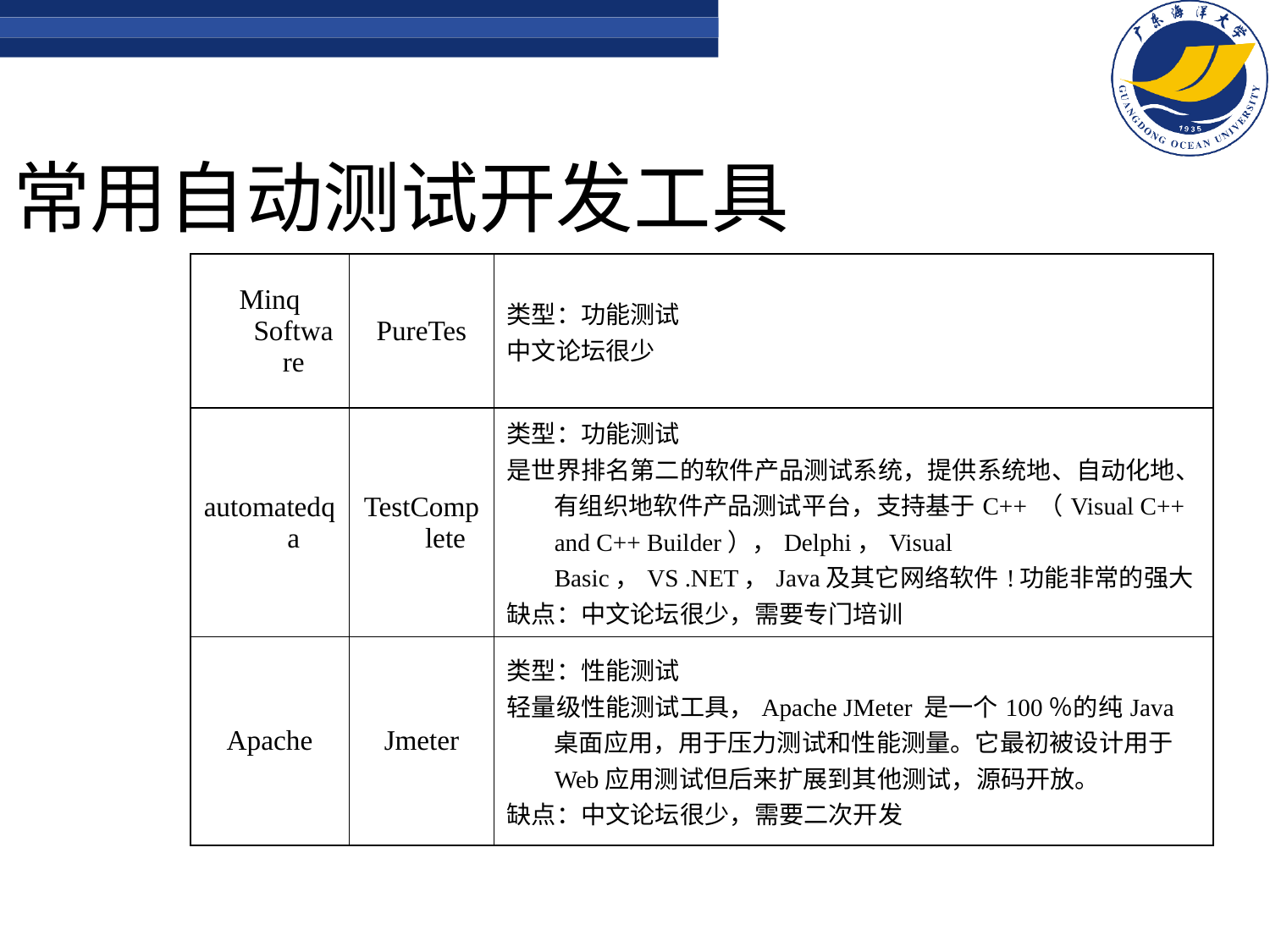

# 常用自动测试开发工具
| Minq Software | PureTes | 类型：功能测试 中文论坛很少 |
| --- | --- | --- |
| automatedqa | TestComplete | 类型：功能测试 是世界排名第二的软件产品测试系统，提供系统地、自动化地、有组织地软件产品测试平台，支持基于C++ （Visual C++ and C++ Builder），Delphi，Visual Basic，VS .NET，Java及其它网络软件!功能非常的强大 缺点：中文论坛很少，需要专门培训 |
| Apache | Jmeter | 类型：性能测试 轻量级性能测试工具，Apache JMeter 是一个100％的纯Java桌面应用，用于压力测试和性能测量。它最初被设计用于Web应用测试但后来扩展到其他测试，源码开放。 缺点：中文论坛很少，需要二次开发 |
49